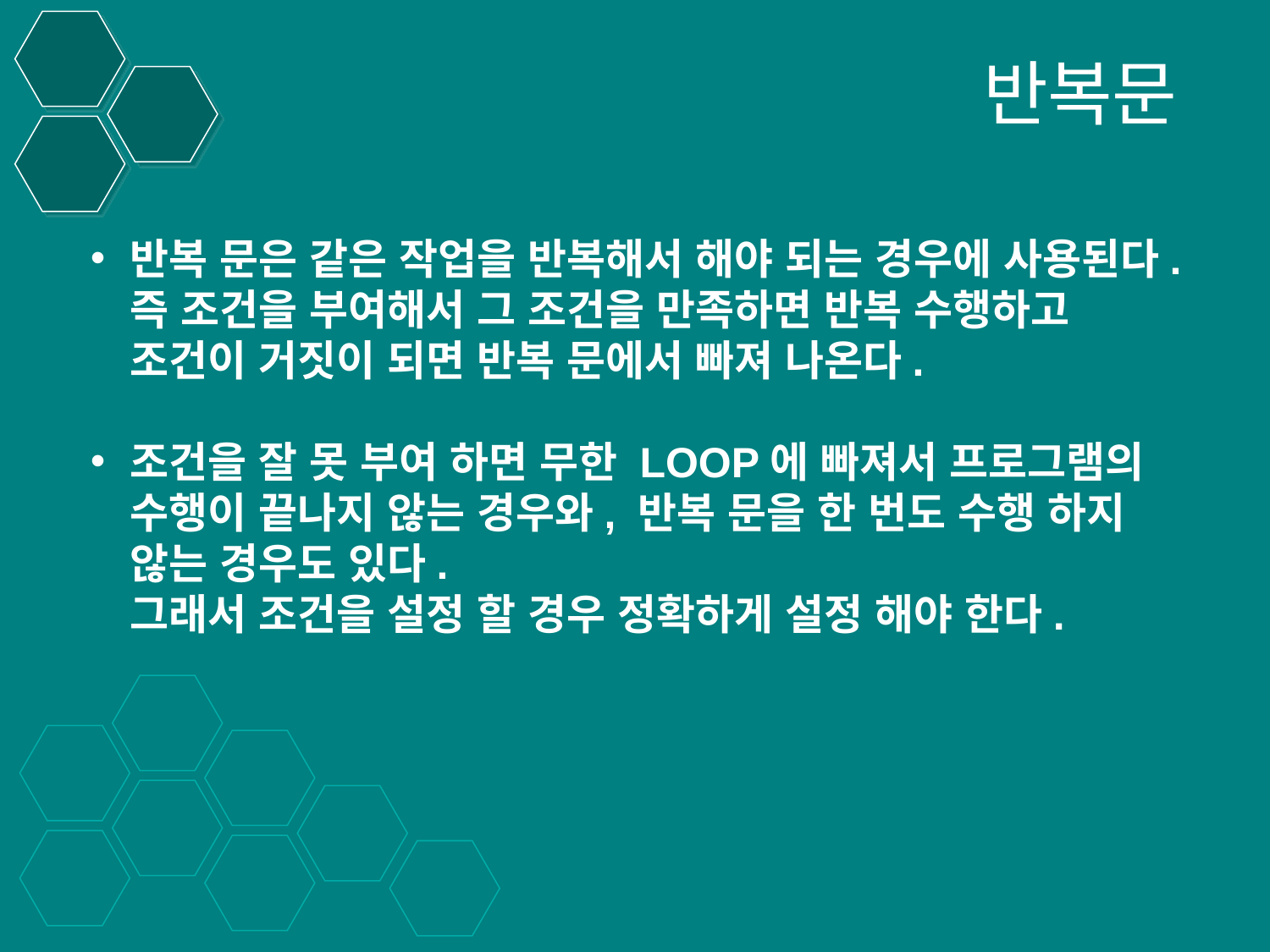

# 반복문
반복 문은 같은 작업을 반복해서 해야 되는 경우에 사용된다.
즉 조건을 부여해서 그 조건을 만족하면 반복 수행하고
조건이 거짓이 되면 반복 문에서 빠져 나온다.

조건을 잘 못 부여 하면 무한 LOOP에 빠져서 프로그램의
수행이 끝나지 않는 경우와, 반복 문을 한 번도 수행 하지
않는 경우도 있다.
그래서 조건을 설정 할 경우 정확하게 설정 해야 한다.